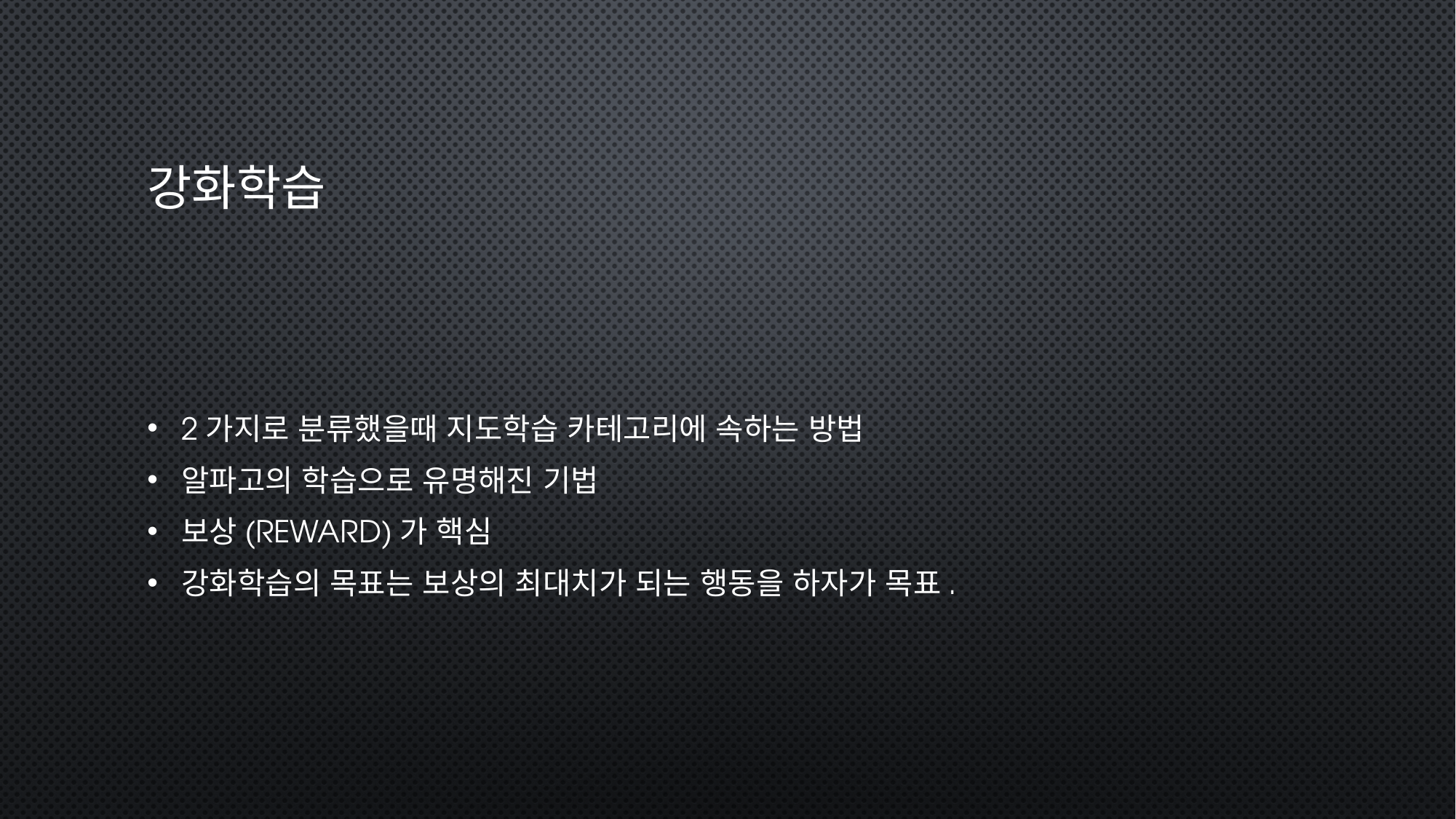

# 강화학습
2가지로 분류했을때 지도학습 카테고리에 속하는 방법
알파고의 학습으로 유명해진 기법
보상(reward)가 핵심
강화학습의 목표는 보상의 최대치가 되는 행동을 하자가 목표.